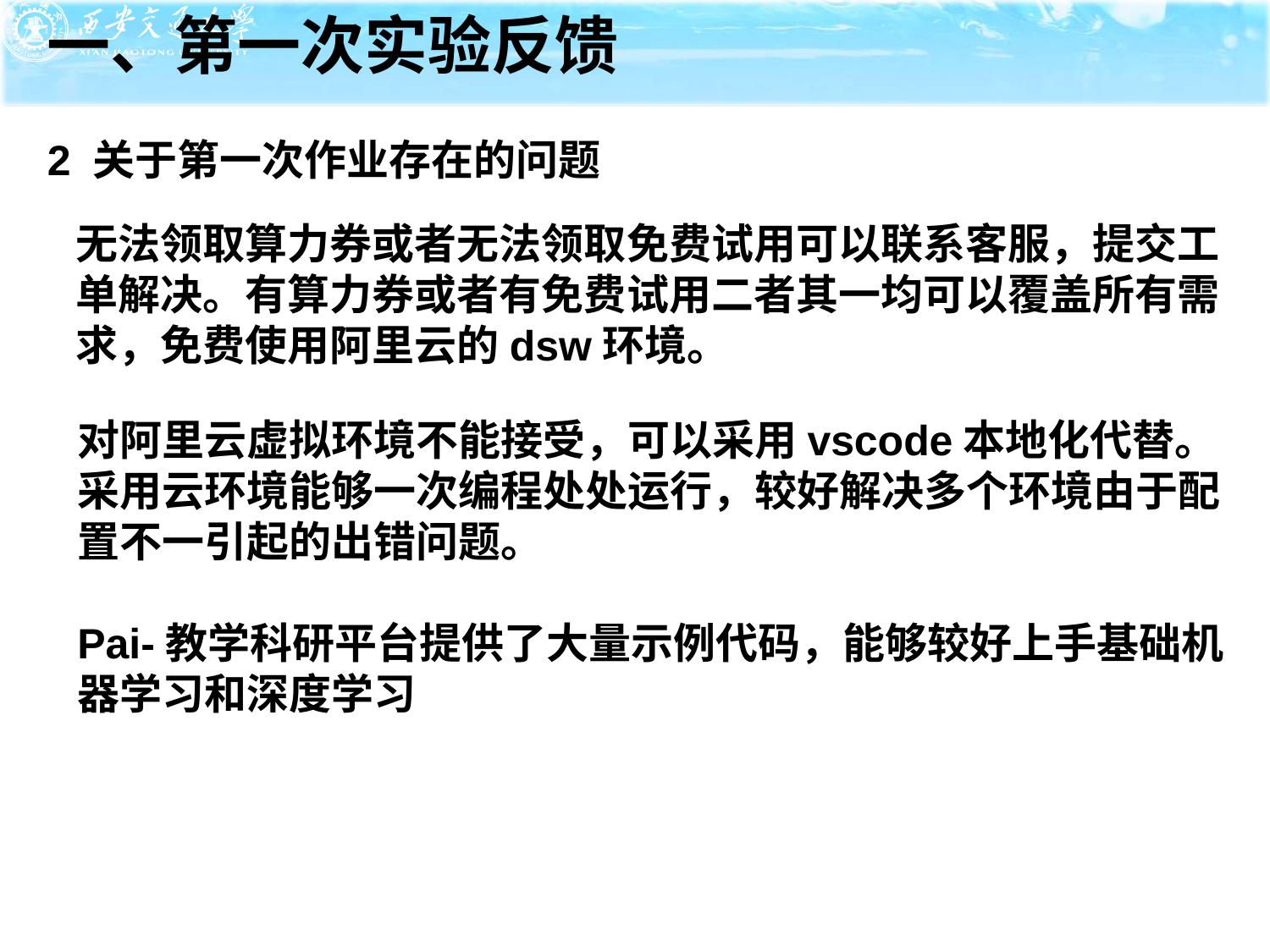

一、第一次实验反馈
2 关于第一次作业存在的问题
无法领取算力券或者无法领取免费试用可以联系客服，提交工单解决。有算力券或者有免费试用二者其一均可以覆盖所有需求，免费使用阿里云的dsw环境。
对阿里云虚拟环境不能接受，可以采用vscode本地化代替。采用云环境能够一次编程处处运行，较好解决多个环境由于配置不一引起的出错问题。

Pai-教学科研平台提供了大量示例代码，能够较好上手基础机器学习和深度学习